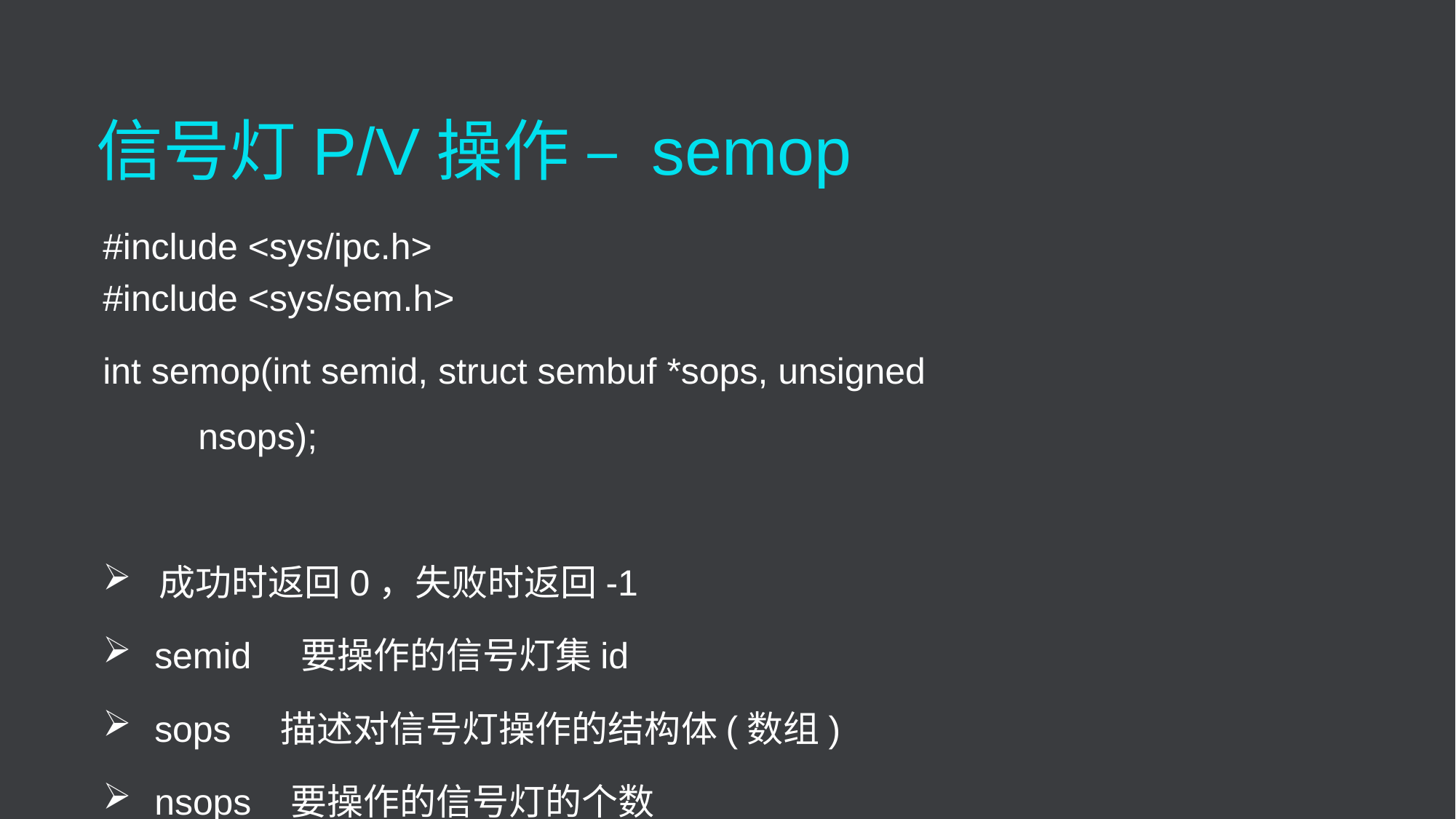

信号灯P/V操作 – semop
#include <sys/ipc.h>
#include <sys/sem.h>
int semop(int semid, struct sembuf *sops, unsigned nsops);

  成功时返回0，失败时返回-1
  semid    要操作的信号灯集id
  sops    描述对信号灯操作的结构体(数组)
  nsops   要操作的信号灯的个数